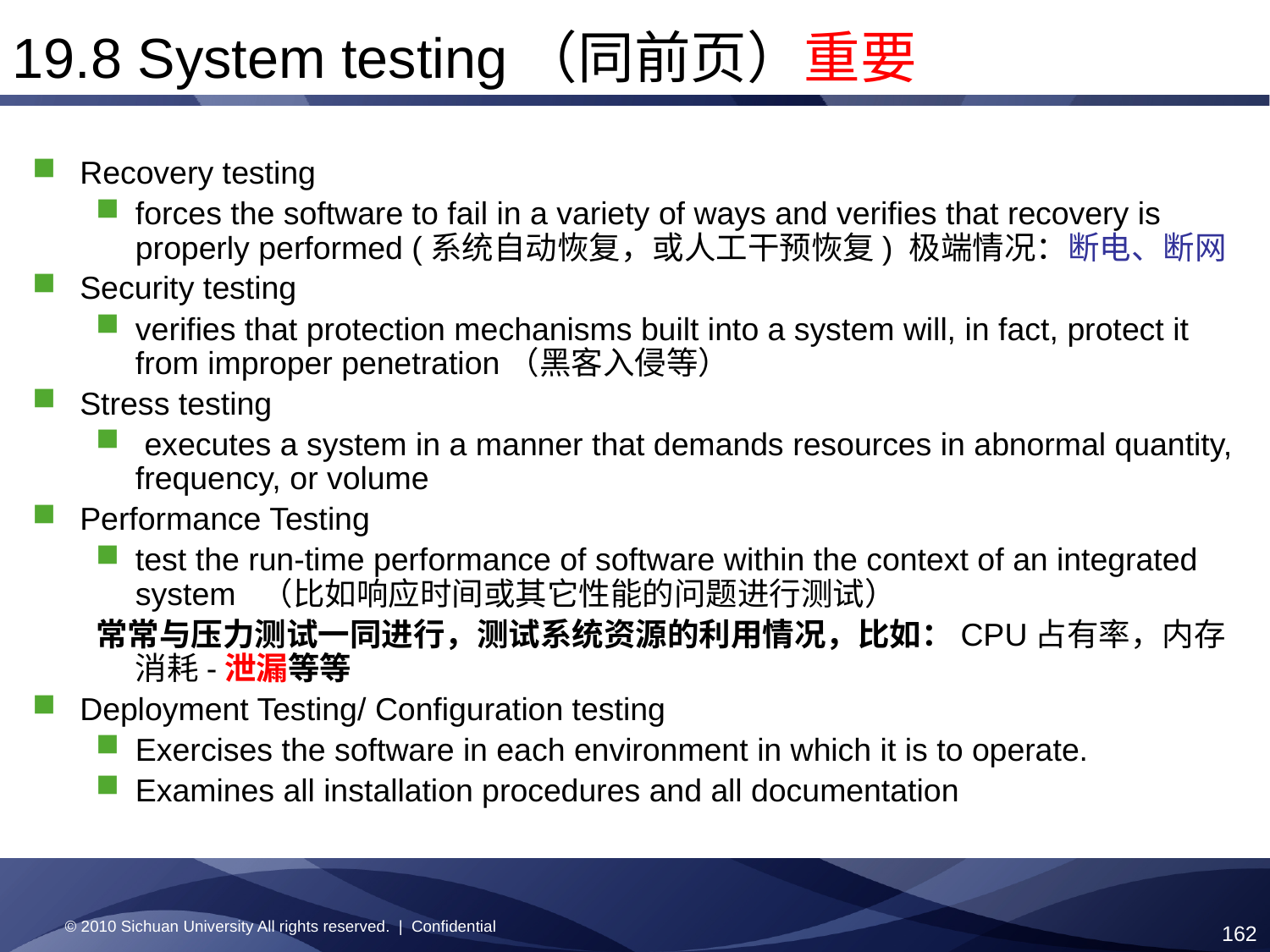

19.8 System testing（同前页）重要

Recovery testing
forces the software to fail in a variety of ways and verifies that recovery is properly performed (系统自动恢复，或人工干预恢复) 极端情况：断电、断网
Security testing
verifies that protection mechanisms built into a system will, in fact, protect it from improper penetration（黑客入侵等）
Stress testing
 executes a system in a manner that demands resources in abnormal quantity, frequency, or volume
Performance Testing
test the run-time performance of software within the context of an integrated system  （比如响应时间或其它性能的问题进行测试）
常常与压力测试一同进行，测试系统资源的利用情况，比如：CPU占有率，内存消耗-泄漏等等
Deployment Testing/ Configuration testing
Exercises the software in each environment in which it is to operate.
Examines all installation procedures and all documentation
© 2010 Sichuan University All rights reserved.  |  Confidential
162